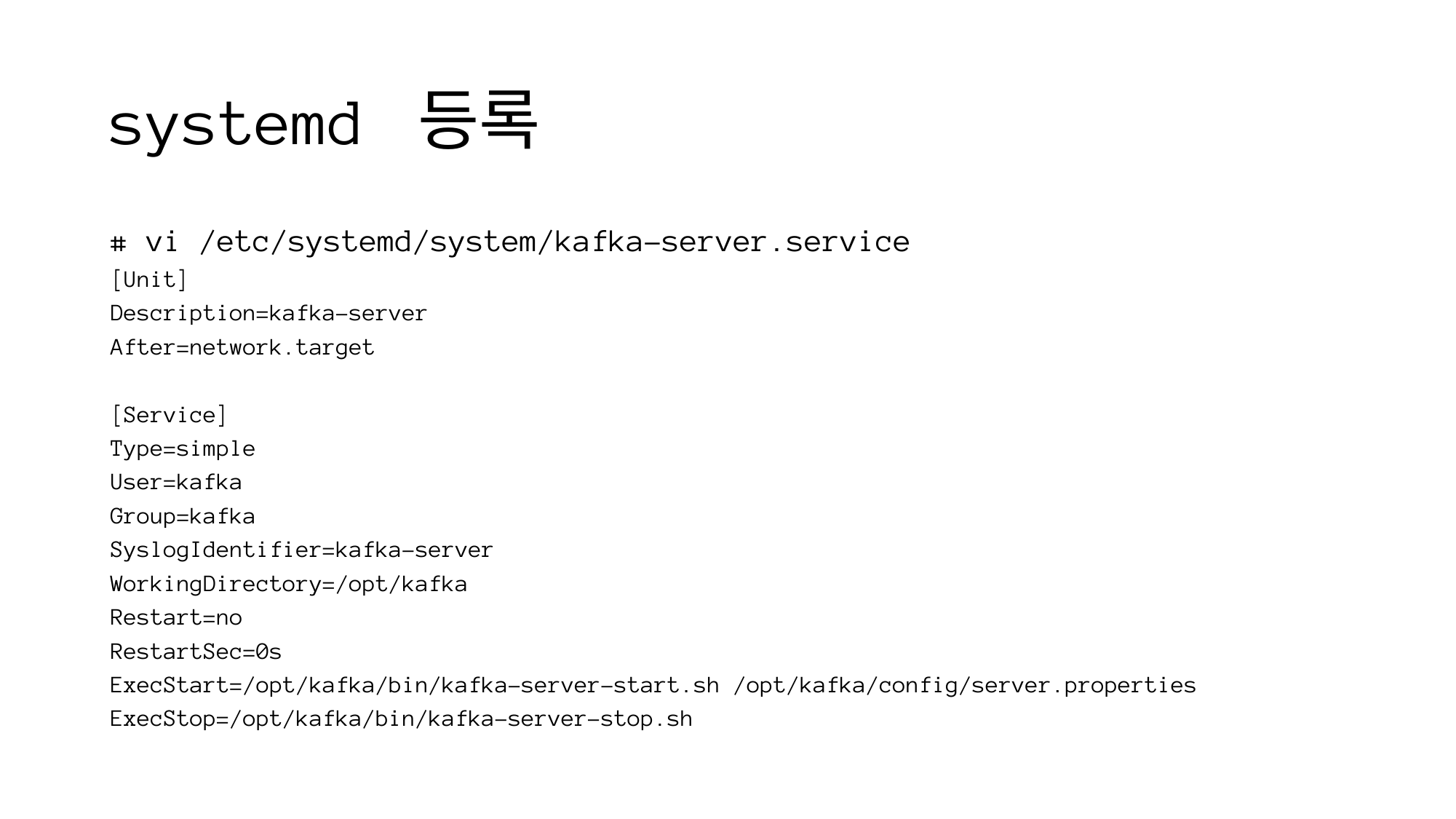

# systemd 등록
# vi /etc/systemd/system/kafka-server.service
[Unit]
Description=kafka-server
After=network.target

[Service]
Type=simple
User=kafka
Group=kafka
SyslogIdentifier=kafka-server
WorkingDirectory=/opt/kafka
Restart=no
RestartSec=0s
ExecStart=/opt/kafka/bin/kafka-server-start.sh /opt/kafka/config/server.properties
ExecStop=/opt/kafka/bin/kafka-server-stop.sh